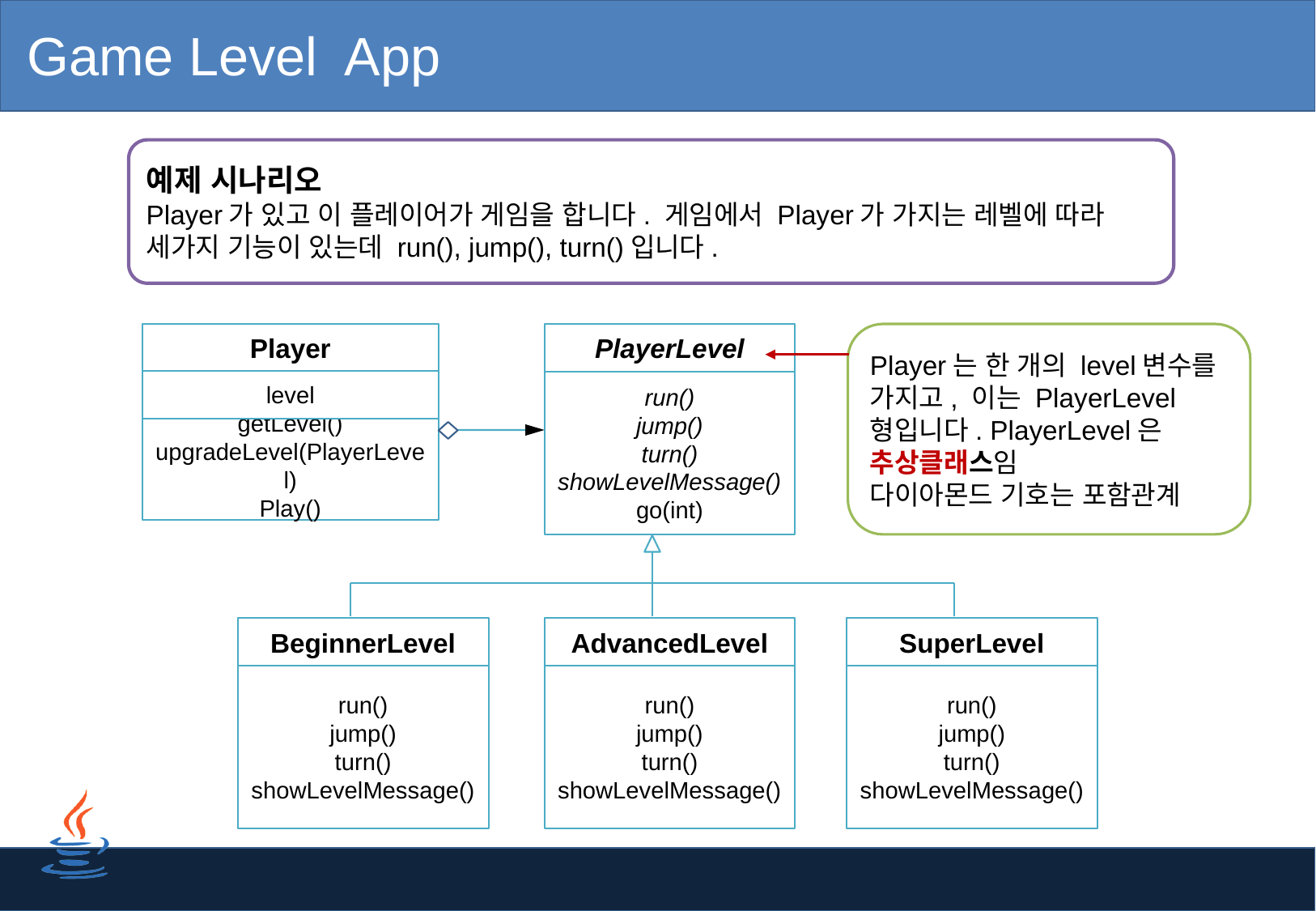

# Game Level  App
예제 시나리오
Player가 있고 이 플레이어가 게임을 합니다. 게임에서 Player가 가지는 레벨에 따라 세가지 기능이 있는데 run(), jump(), turn()입니다.
Player는 한 개의 level변수를 가지고, 이는 PlayerLevel형입니다. PlayerLevel은 추상클래스임
다이아몬드 기호는 포함관계

Player

PlayerLevel

level

run()
jump()
turn()
showLevelMessage()
go(int)

getLevel()
upgradeLevel(PlayerLevel)
Play()

BeginnerLevel

AdvancedLevel

SuperLevel

run()
jump()
turn()
showLevelMessage()

run()
jump()
turn()
showLevelMessage()

run()
jump()
turn()
showLevelMessage()

30